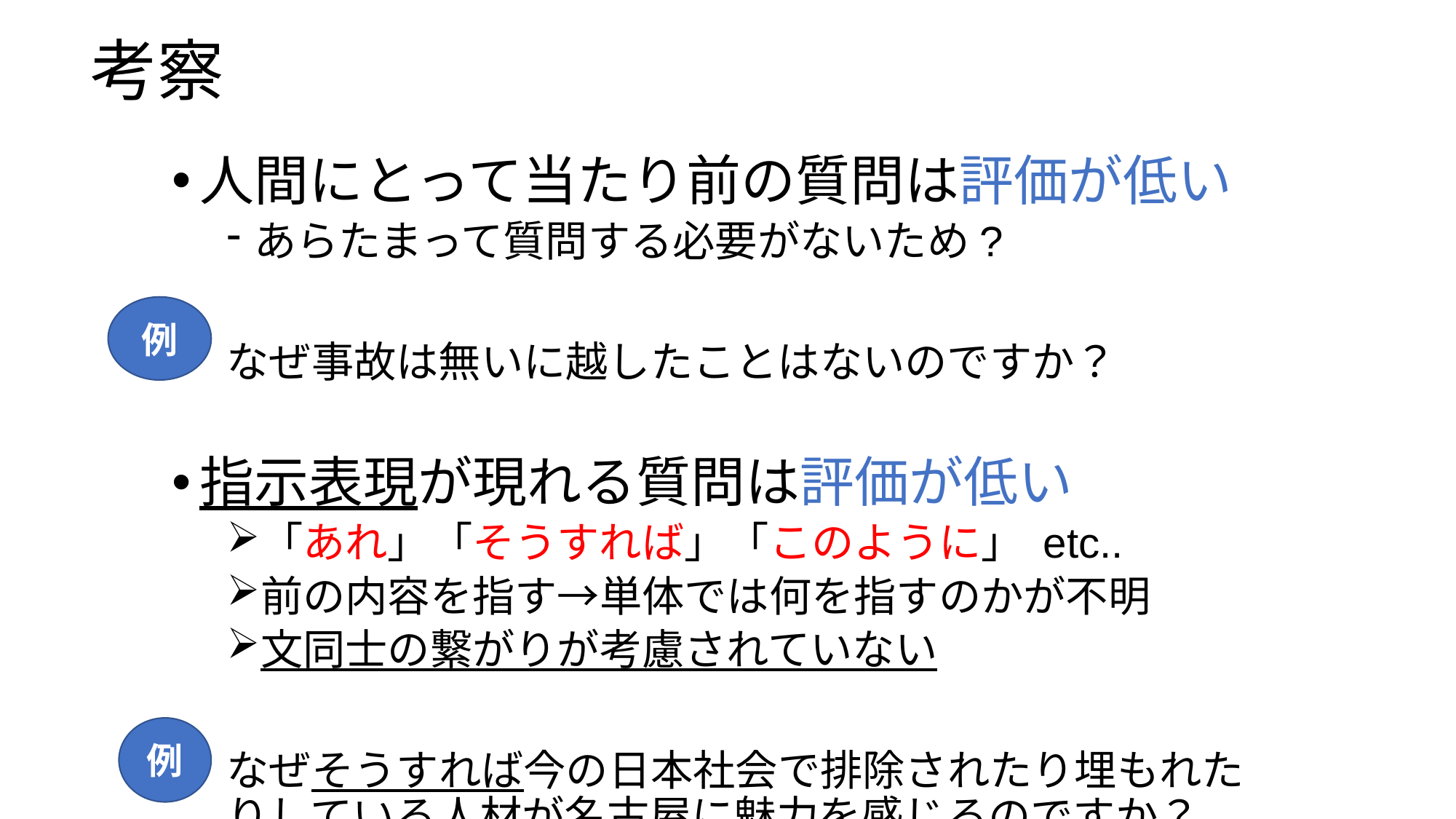

# 考察
人間にとって当たり前の質問は評価が低い
あらたまって質問する必要がないため?

なぜ事故は無いに越したことはないのですか？

指示表現が現れる質問は評価が低い
「あれ」「そうすれば」「このように」 etc..
前の内容を指す→単体では何を指すのかが不明
文同士の繋がりが考慮されていない

なぜそうすれば今の日本社会で排除されたり埋もれたりしている人材が名古屋に魅力を感じるのですか？

例
例